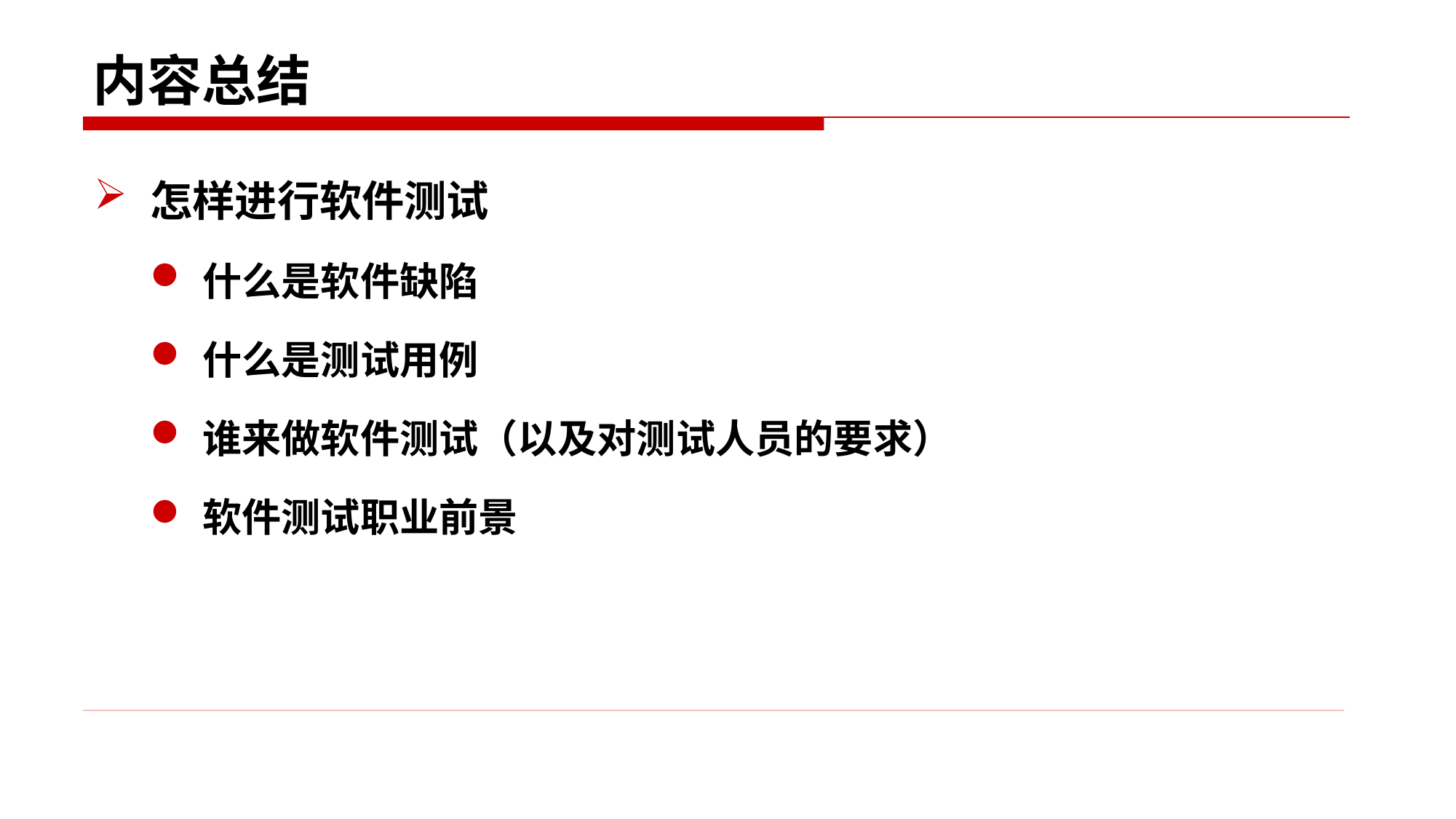

# 内容总结
怎样进行软件测试
什么是软件缺陷
什么是测试用例
谁来做软件测试（以及对测试人员的要求）
软件测试职业前景